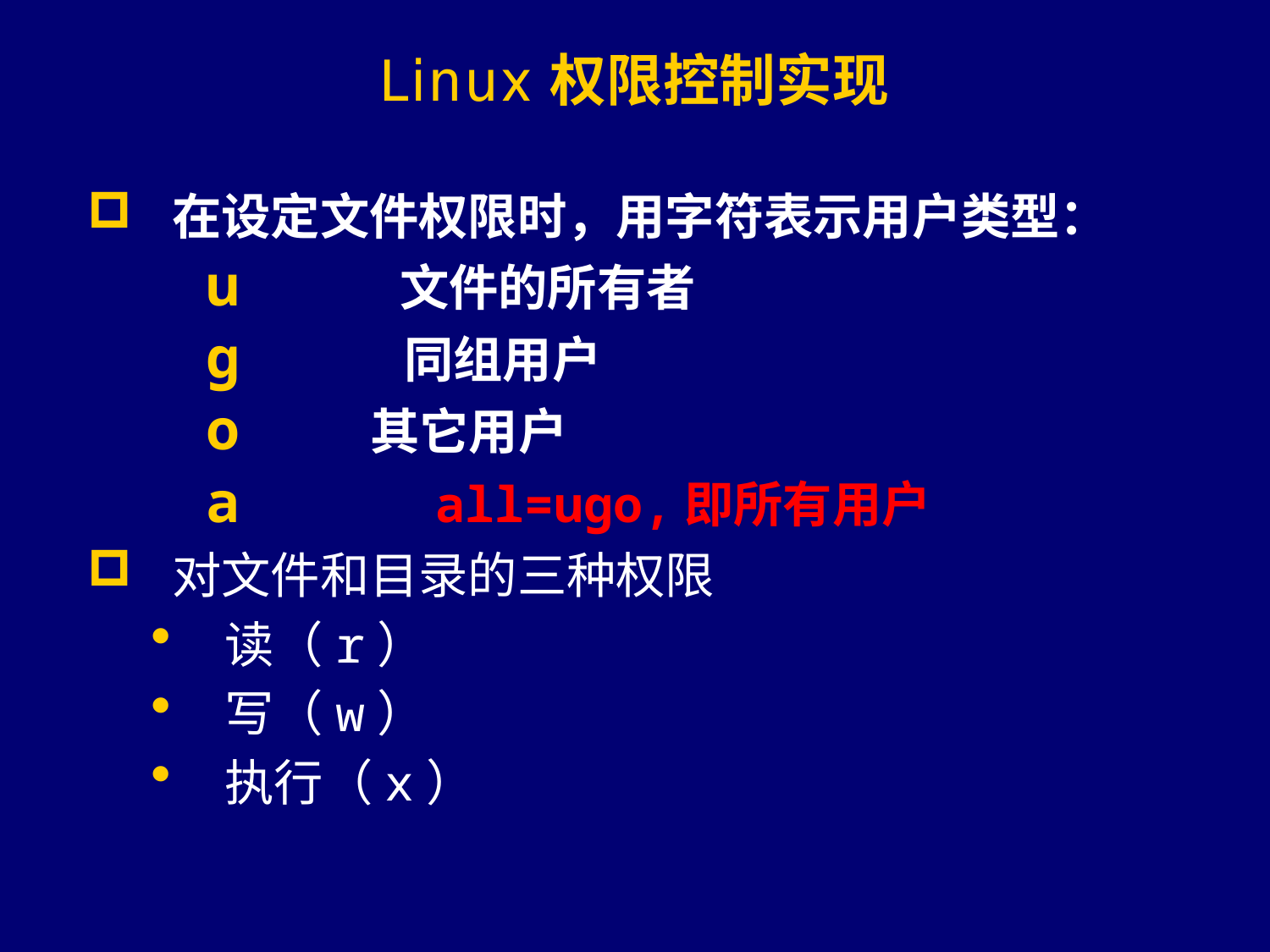

# Linux权限控制实现
在设定文件权限时，用字符表示用户类型：
    u     文件的所有者
    g     同组用户
    o　　 其它用户
    a    　all=ugo,即所有用户
对文件和目录的三种权限
读（r）
写（w）
执行（x）

15